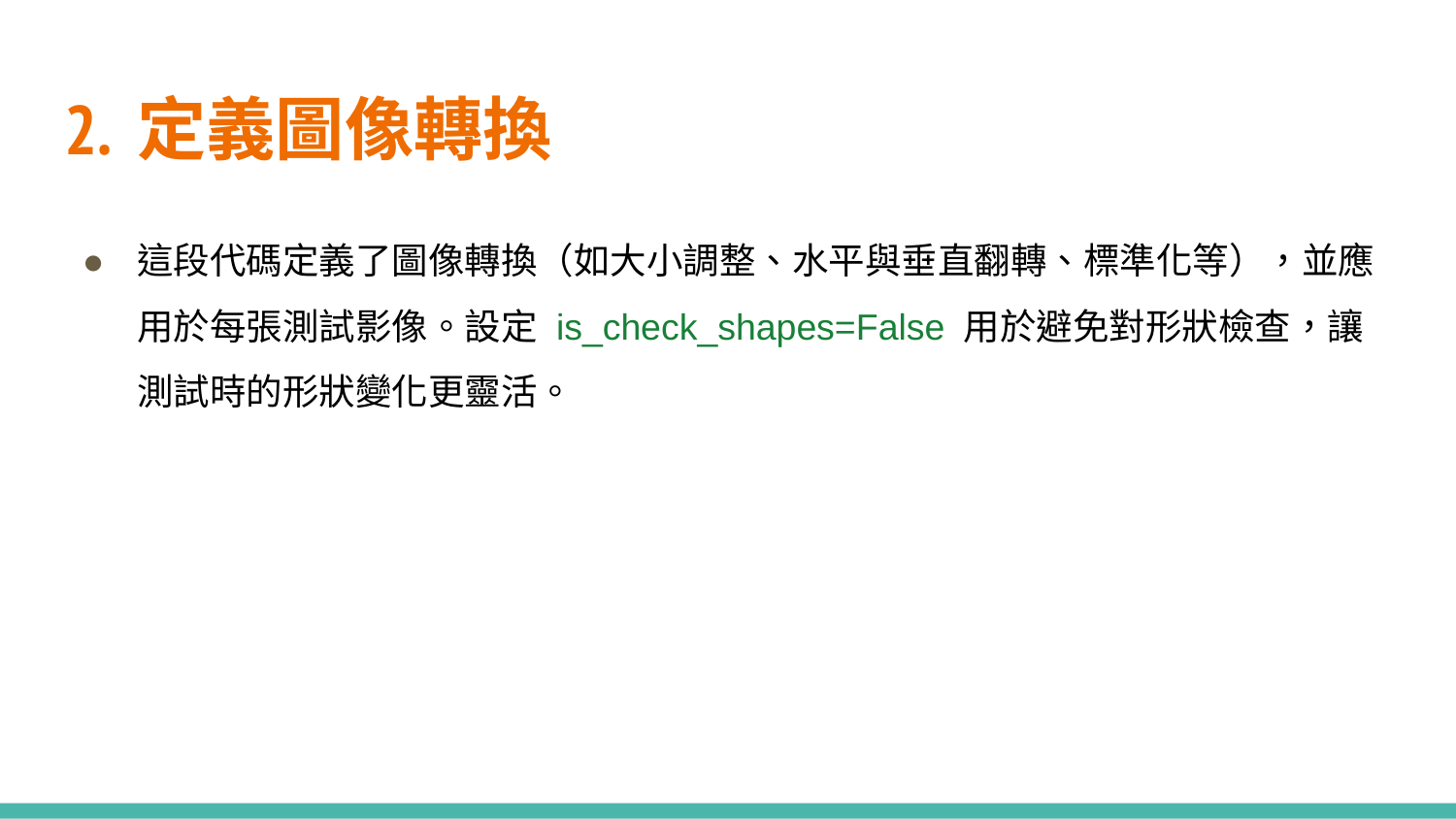

# 2. 定義圖像轉換
這段代碼定義了圖像轉換（如大小調整、水平與垂直翻轉、標準化等），並應用於每張測試影像。設定 is_check_shapes=False 用於避免對形狀檢查，讓測試時的形狀變化更靈活。